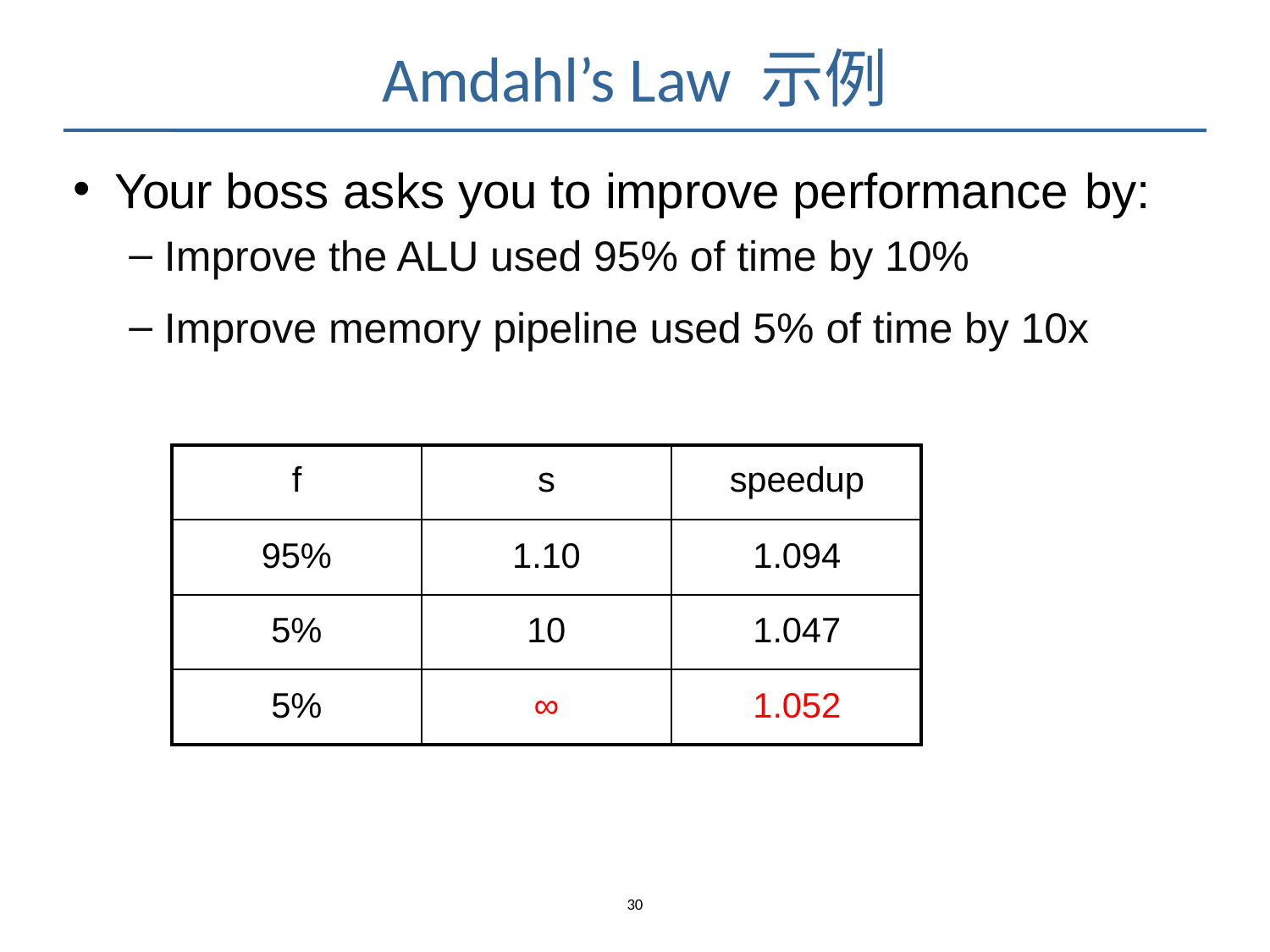

# Amdahl’s Law 示例
Your boss asks you to improve performance by:
Improve the ALU used 95% of time by 10%
Improve memory pipeline used 5% of time by 10x

| f | s | speedup |
| --- | --- | --- |
| 95% | 1.10 | 1.094 |
| 5% | 10 | 1.047 |
| 5% | ∞ | 1.052 |
30